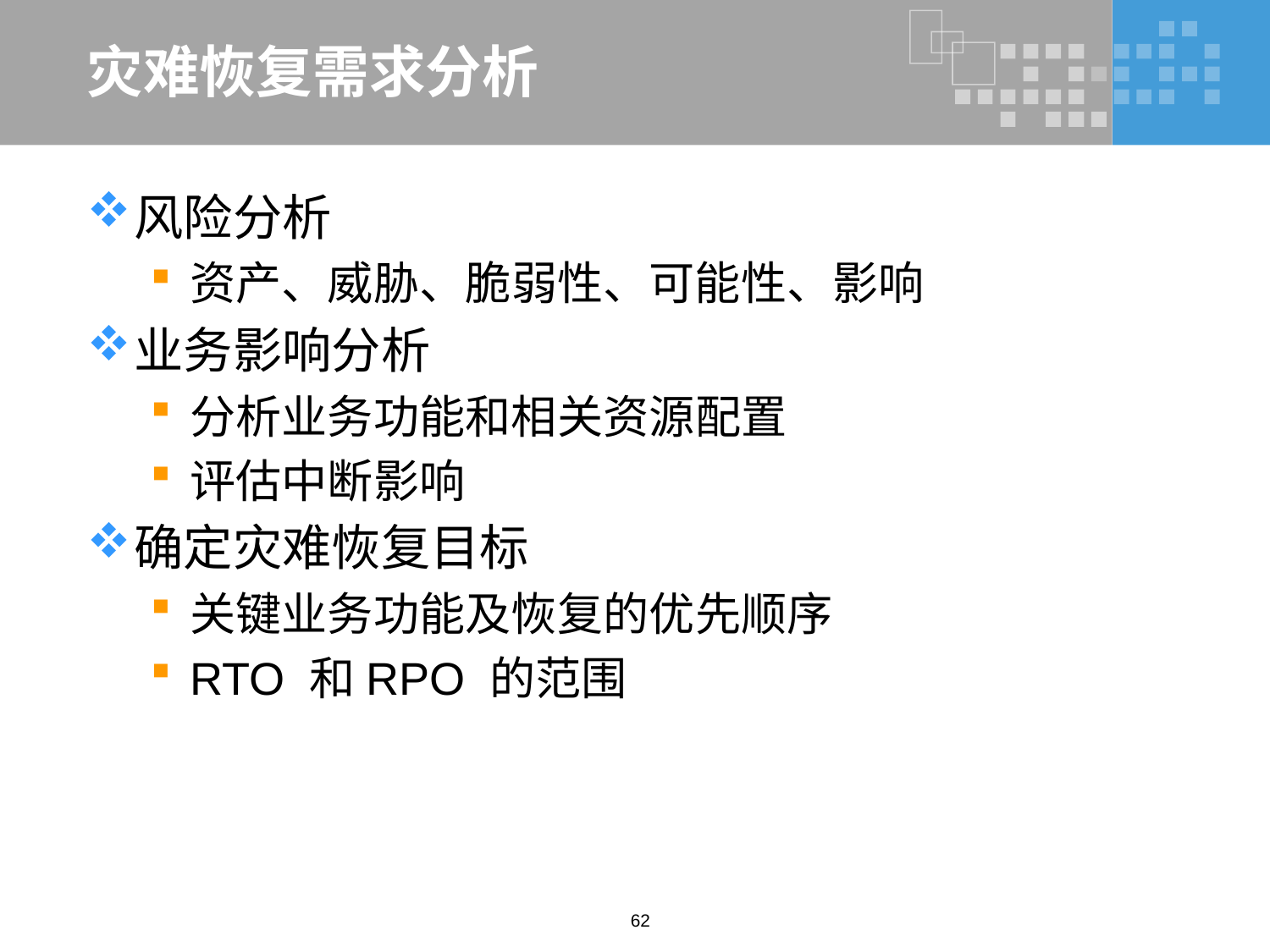

# 灾难恢复需求分析
风险分析
资产、威胁、脆弱性、可能性、影响
业务影响分析
分析业务功能和相关资源配置
评估中断影响
确定灾难恢复目标
关键业务功能及恢复的优先顺序
RTO 和RPO 的范围
62